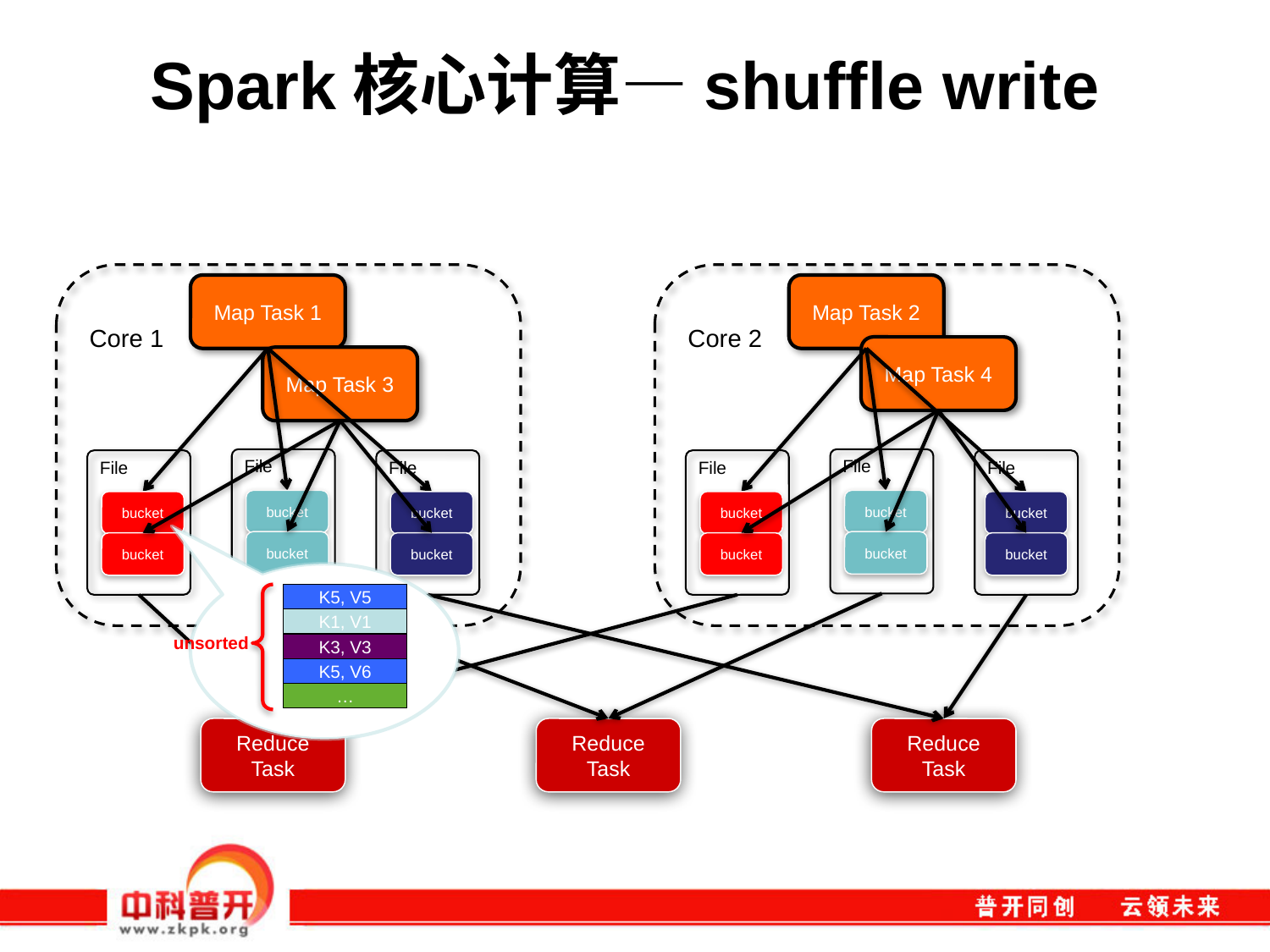

# Spark核心计算—shuffle write

Core 1

Core 2
Map Task 1
Map Task 2
Map Task 4
Map Task 3
File

File

File

File

File

File

bucket
bucket
bucket
bucket
bucket
bucket
bucket
bucket
bucket
bucket
bucket
bucket

K5, V5
K1, V1
K3, V3
K5, V6
…
unsorted
Reduce Task
Reduce Task
Reduce Task